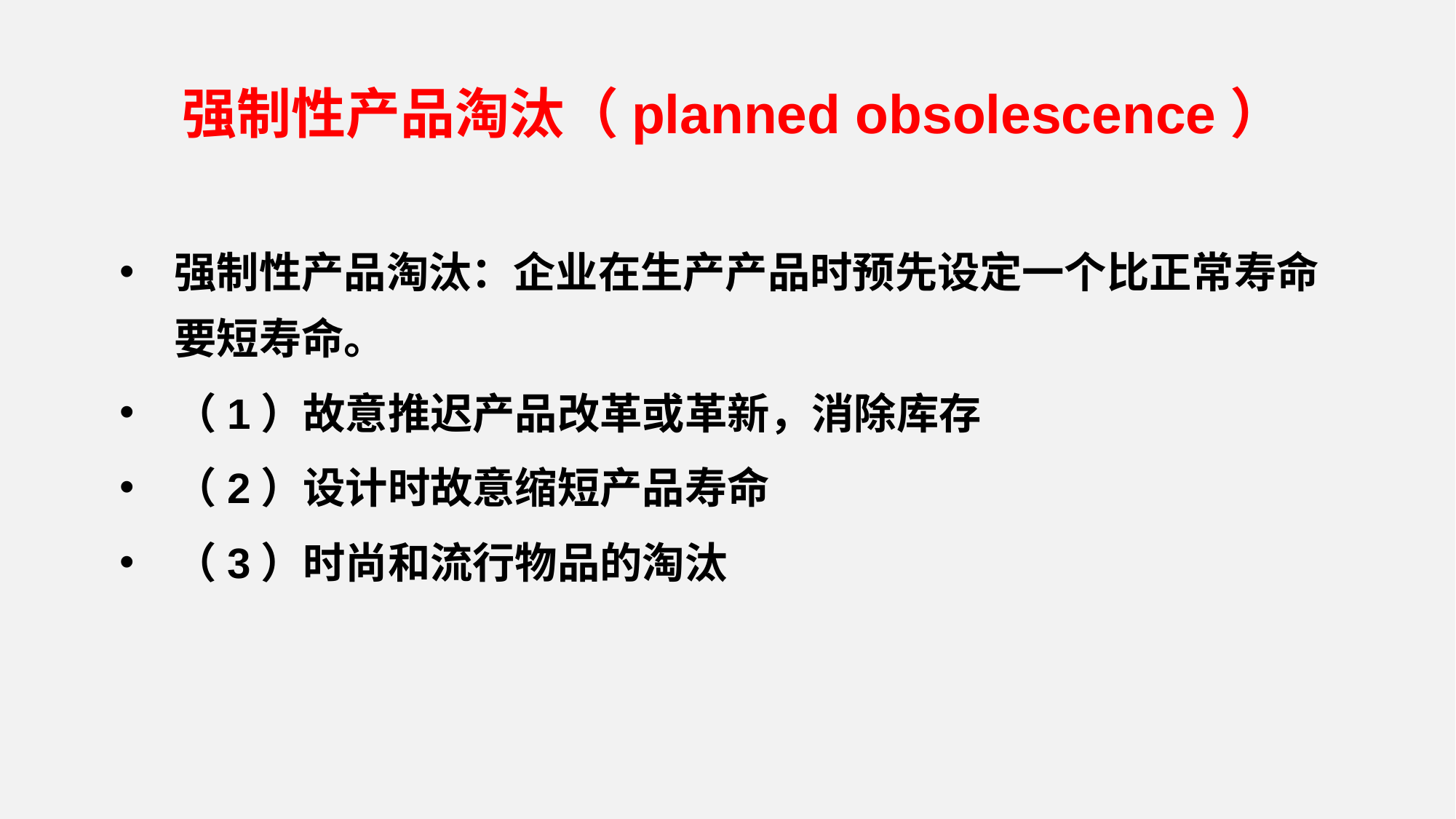

强制性产品淘汰：企业在生产产品时预先设定一个比正常寿命要短寿命。
（1）故意推迟产品改革或革新，消除库存
（2）设计时故意缩短产品寿命
（3）时尚和流行物品的淘汰
强制性产品淘汰（planned obsolescence）